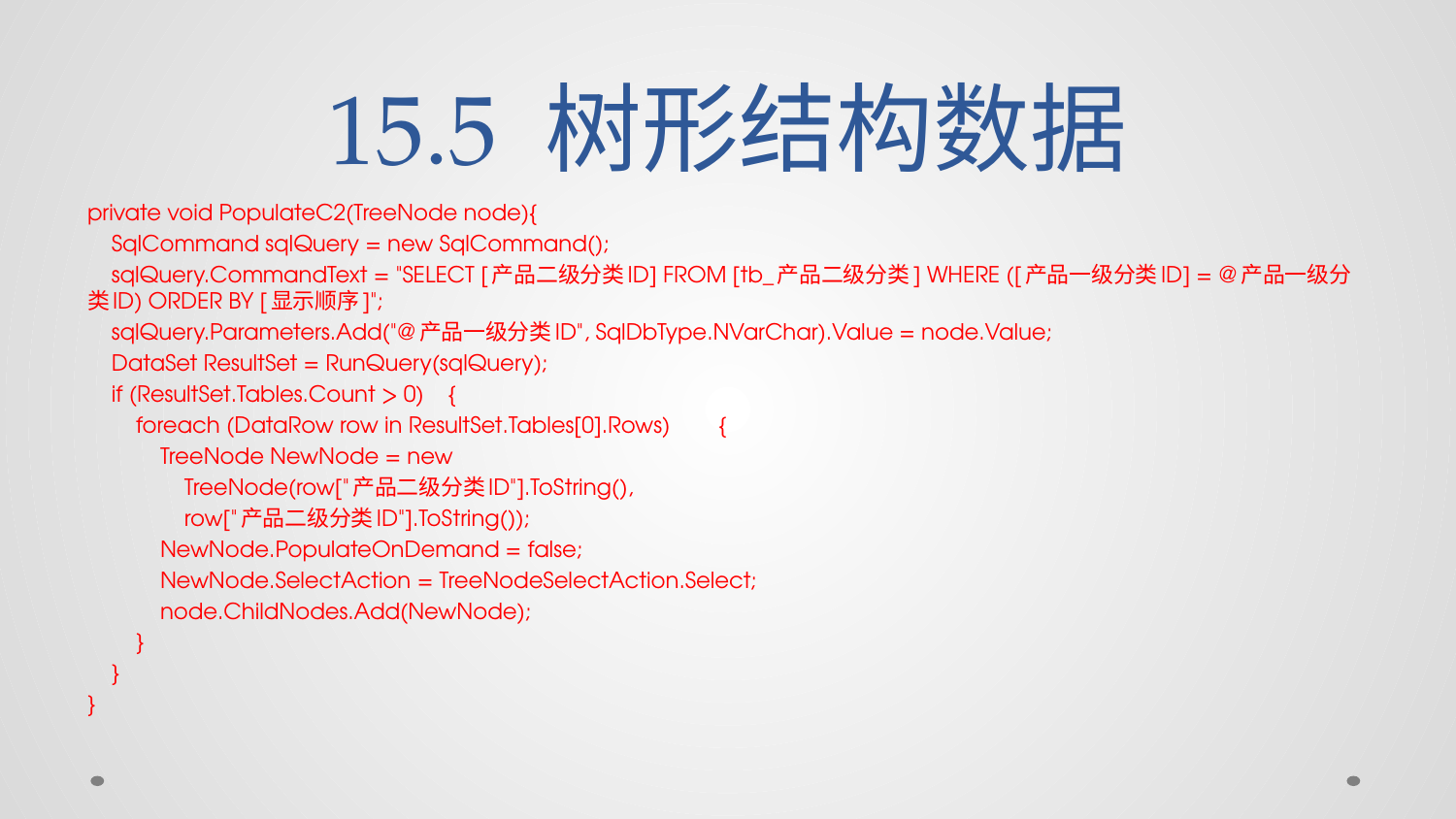

# 15.5 树形结构数据
private void PopulateC2(TreeNode node){
    SqlCommand sqlQuery = new SqlCommand();
    sqlQuery.CommandText = "SELECT [产品二级分类ID] FROM [tb_产品二级分类] WHERE ([产品一级分类ID] = @产品一级分类ID) ORDER BY [显示顺序]";
    sqlQuery.Parameters.Add("@产品一级分类ID", SqlDbType.NVarChar).Value = node.Value;
    DataSet ResultSet = RunQuery(sqlQuery);
    if (ResultSet.Tables.Count > 0)    {
        foreach (DataRow row in ResultSet.Tables[0].Rows)        {
            TreeNode NewNode = new
                TreeNode(row["产品二级分类ID"].ToString(),
                row["产品二级分类ID"].ToString());
            NewNode.PopulateOnDemand = false;
            NewNode.SelectAction = TreeNodeSelectAction.Select;
            node.ChildNodes.Add(NewNode);
        }
    }
}